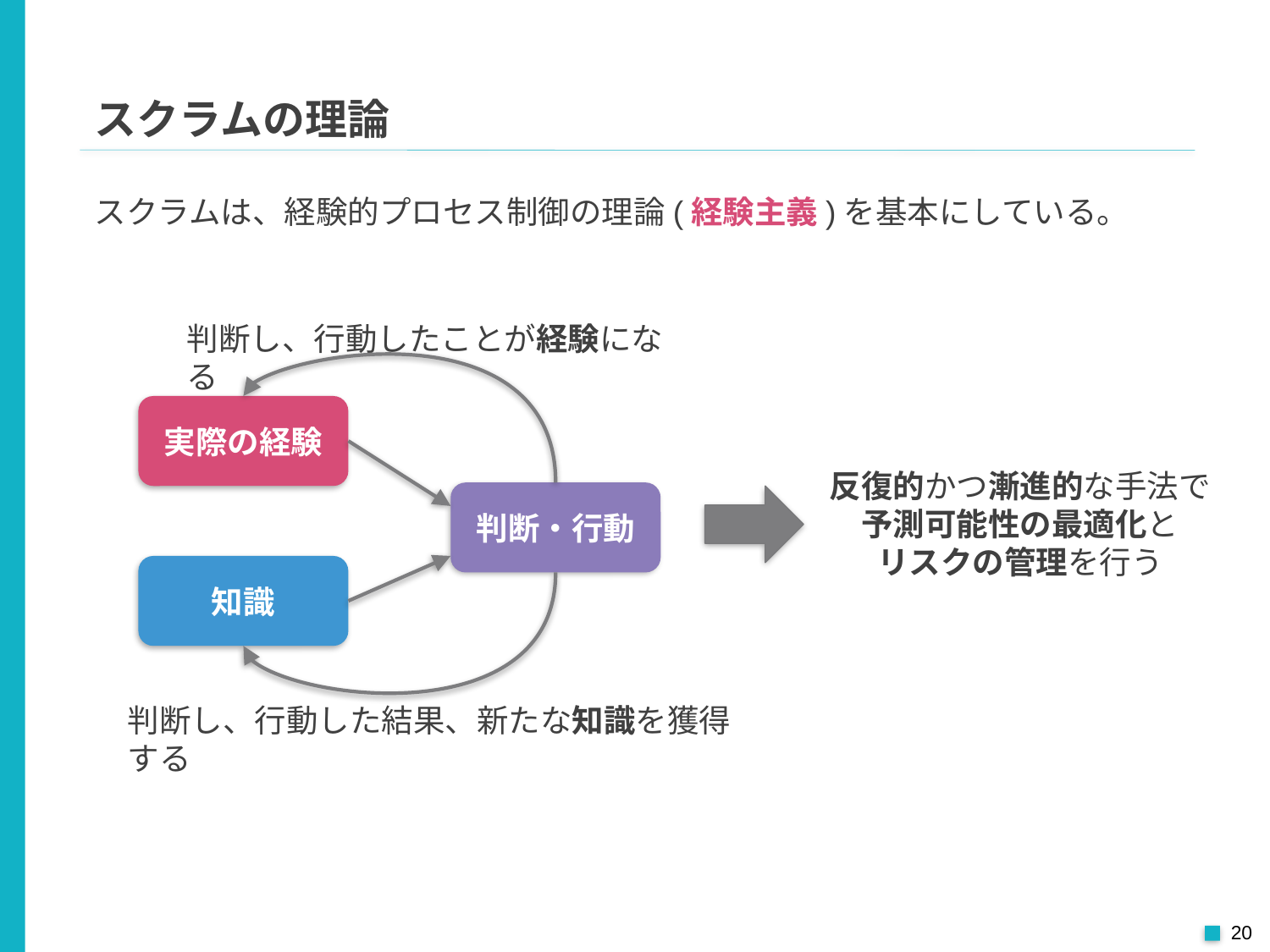

スクラムの理論
スクラムは、経験的プロセス制御の理論(経験主義)を基本にしている。
判断し、行動したことが経験になる
実際の経験
判断・行動
知識
反復的かつ漸進的な手法で
予測可能性の最適化と
リスクの管理を行う

判断し、行動した結果、新たな知識を獲得する